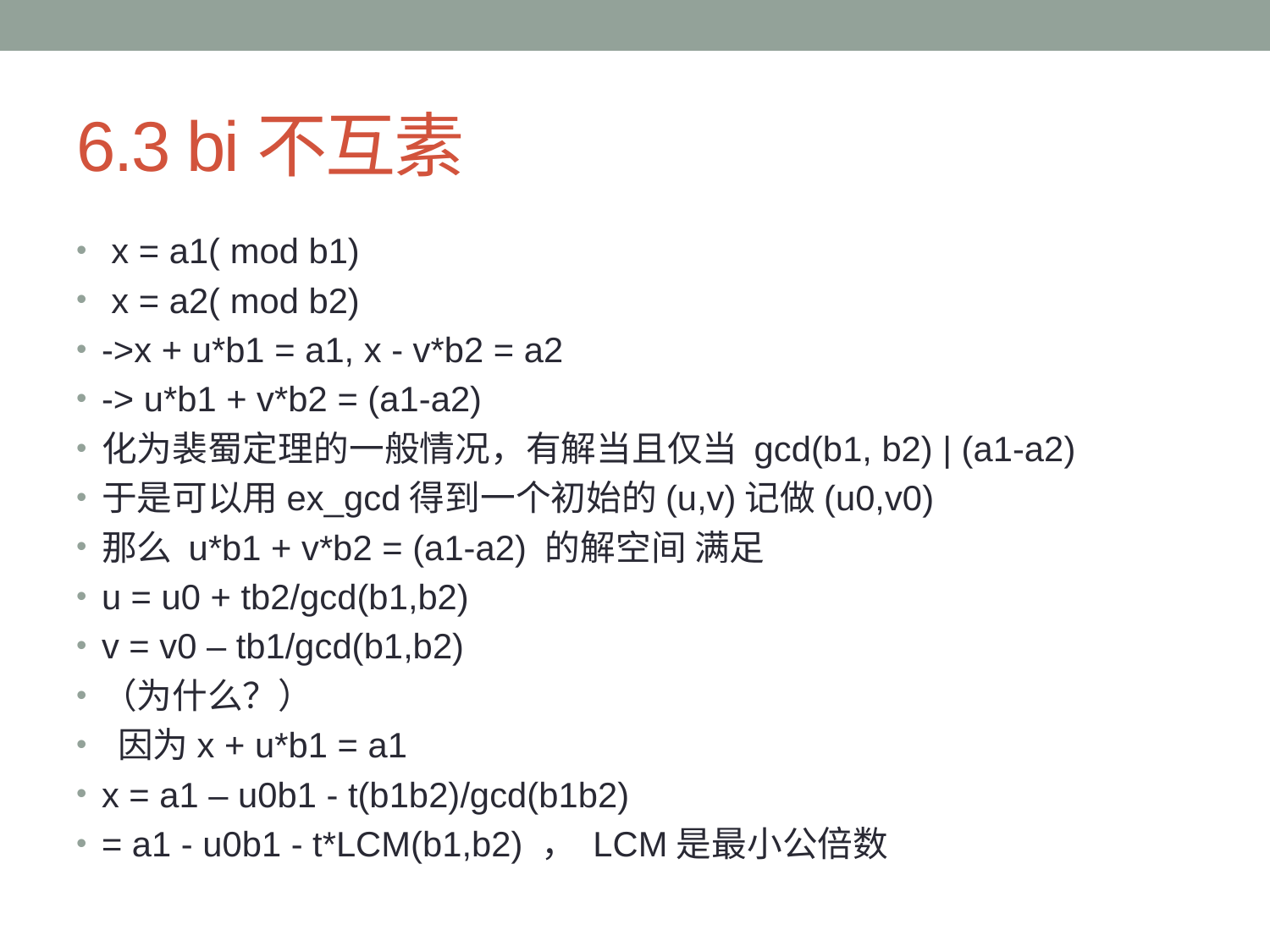

# 6.3 bi不互素
 x = a1( mod b1)
 x = a2( mod b2)
->x + u*b1 = a1, x - v*b2 = a2
-> u*b1 + v*b2 = (a1-a2)
化为裴蜀定理的一般情况，有解当且仅当 gcd(b1, b2) | (a1-a2)
于是可以用ex_gcd得到一个初始的(u,v)记做(u0,v0)
那么 u*b1 + v*b2 = (a1-a2) 的解空间 满足
u = u0 + tb2/gcd(b1,b2)
v = v0 – tb1/gcd(b1,b2)
（为什么？）
 因为x + u*b1 = a1
x = a1 – u0b1 - t(b1b2)/gcd(b1b2)
= a1 - u0b1 - t*LCM(b1,b2) ， LCM是最小公倍数